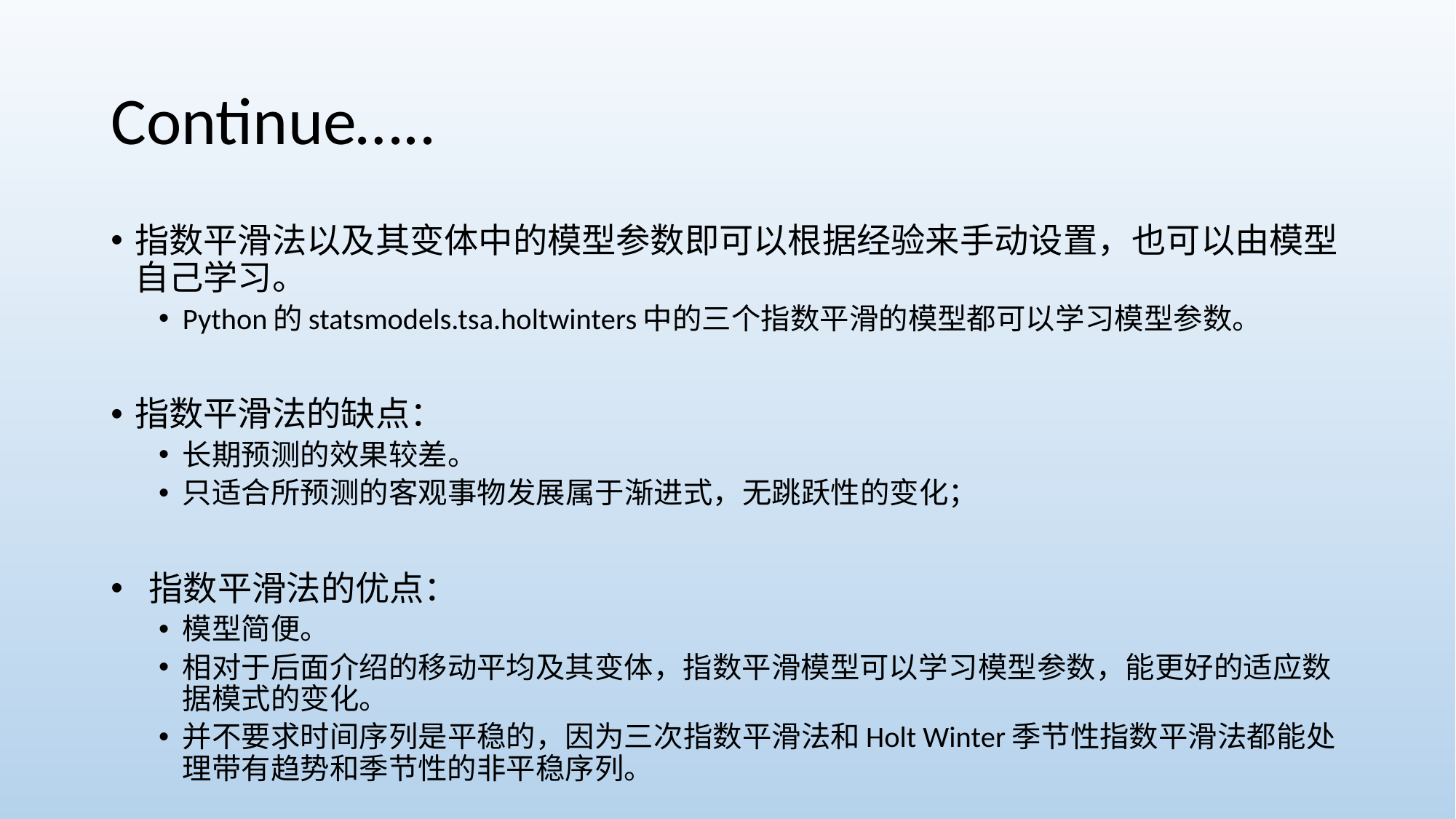

# Continue…..
指数平滑法以及其变体中的模型参数即可以根据经验来手动设置，也可以由模型自己学习。
Python的statsmodels.tsa.holtwinters中的三个指数平滑的模型都可以学习模型参数。

指数平滑法的缺点：
长期预测的效果较差。
只适合所预测的客观事物发展属于渐进式，无跳跃性的变化；

 指数平滑法的优点：
模型简便。
相对于后面介绍的移动平均及其变体，指数平滑模型可以学习模型参数，能更好的适应数据模式的变化。
并不要求时间序列是平稳的，因为三次指数平滑法和Holt Winter季节性指数平滑法都能处理带有趋势和季节性的非平稳序列。